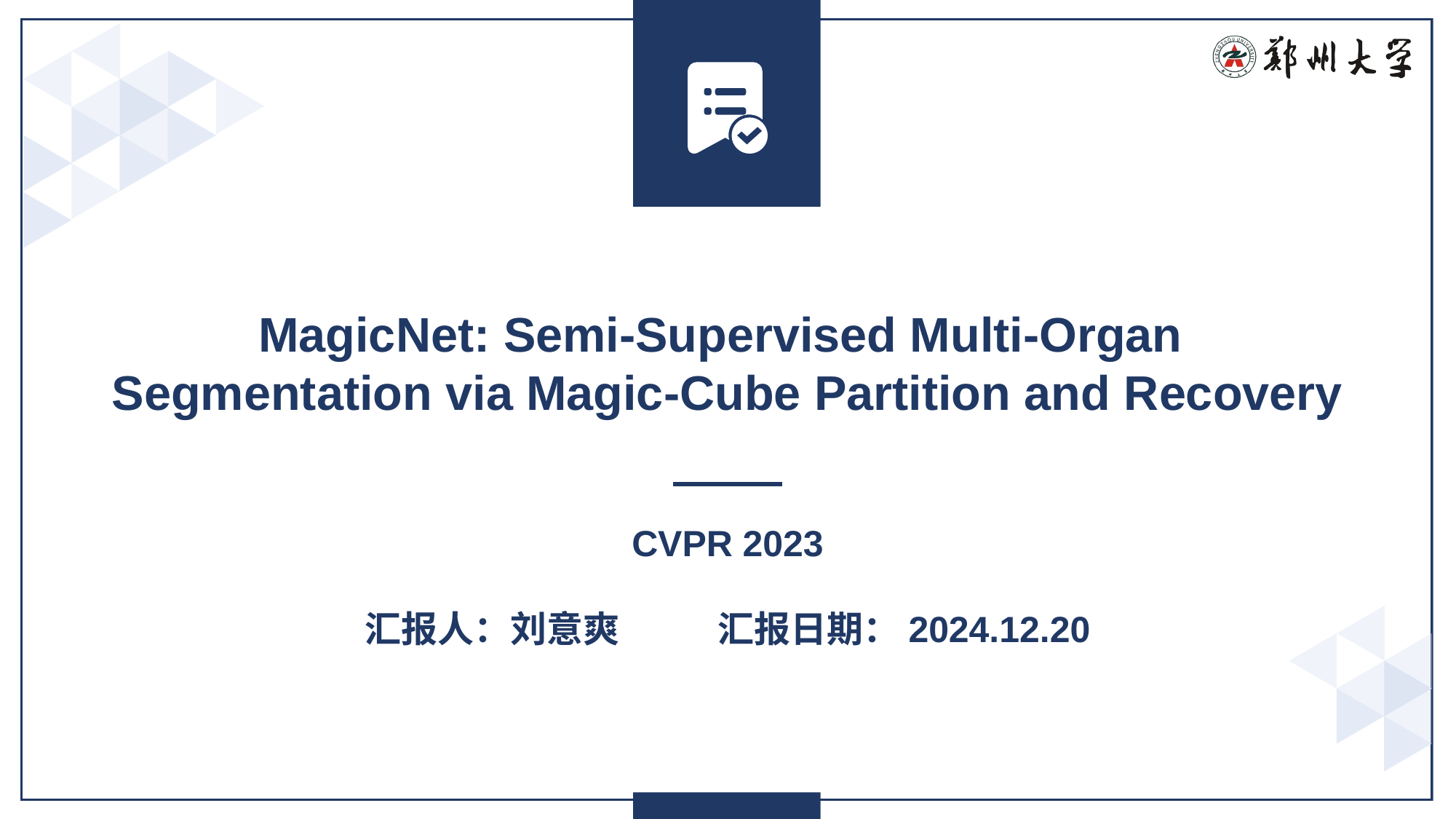

MagicNet: Semi-Supervised Multi-Organ
Segmentation via Magic-Cube Partition and Recovery
CVPR 2023
汇报人：刘意爽            汇报日期：2024.12.20